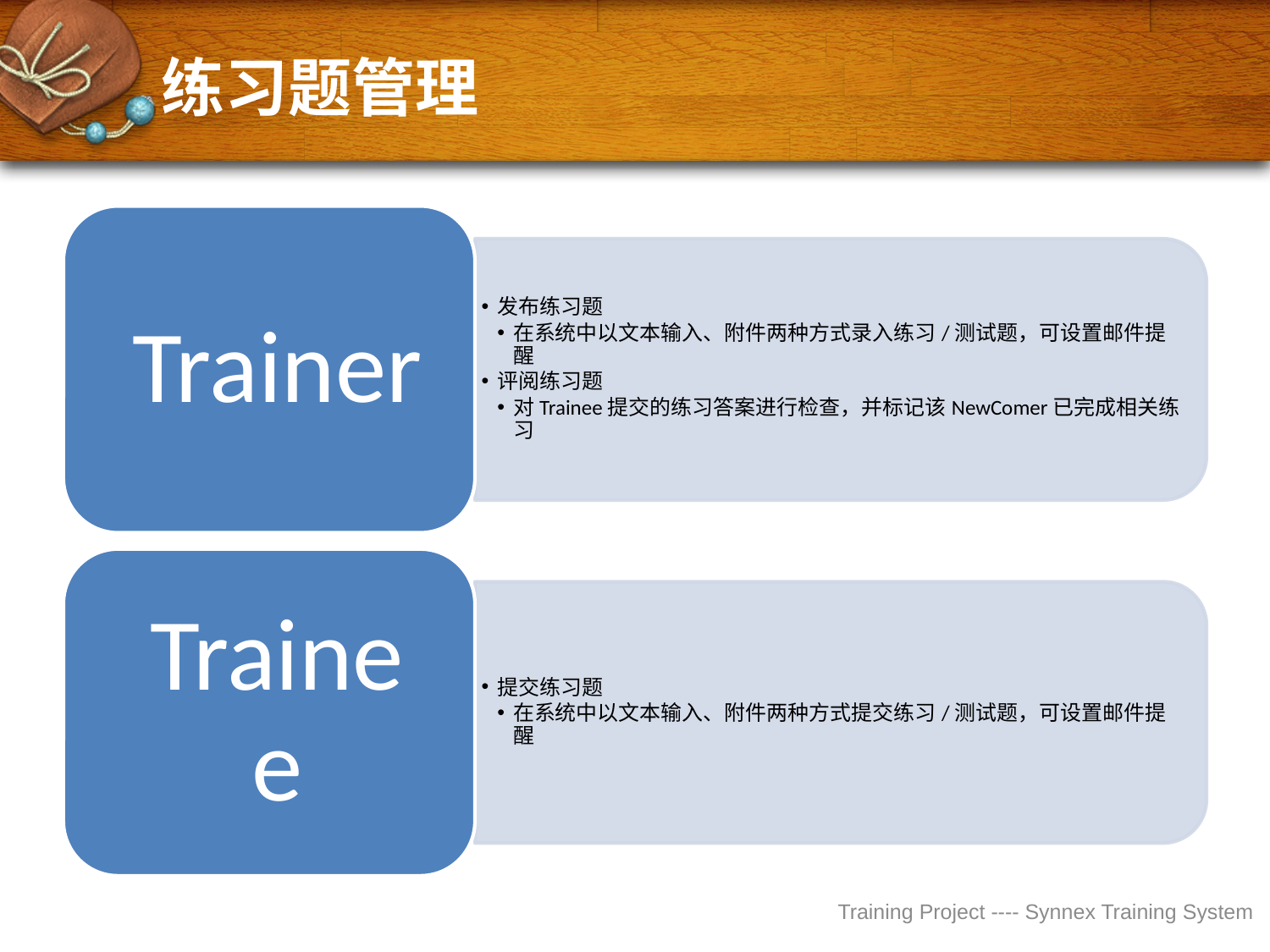

# 练习题管理
发布练习题
在系统中以文本输入、附件两种方式录入练习/测试题，可设置邮件提醒
评阅练习题
对Trainee提交的练习答案进行检查，并标记该NewComer已完成相关练习
Trainer
提交练习题
在系统中以文本输入、附件两种方式提交练习/测试题，可设置邮件提醒
Trainee
Training Project ---- Synnex Training System